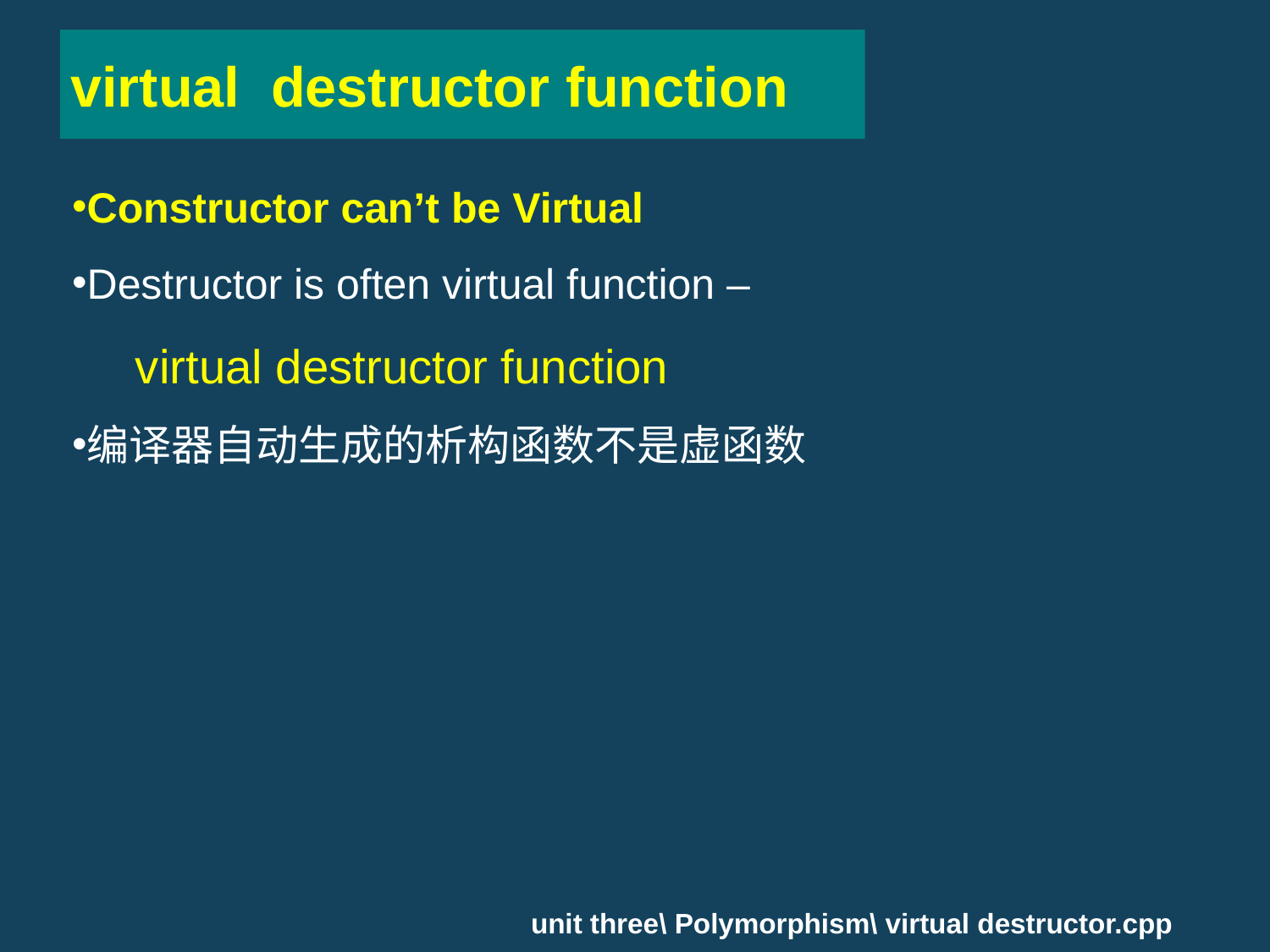

virtual  destructor function
Constructor can’t be Virtual
Destructor is often virtual function –
virtual destructor function
编译器自动生成的析构函数不是虚函数
unit three\ Polymorphism\ virtual destructor.cpp